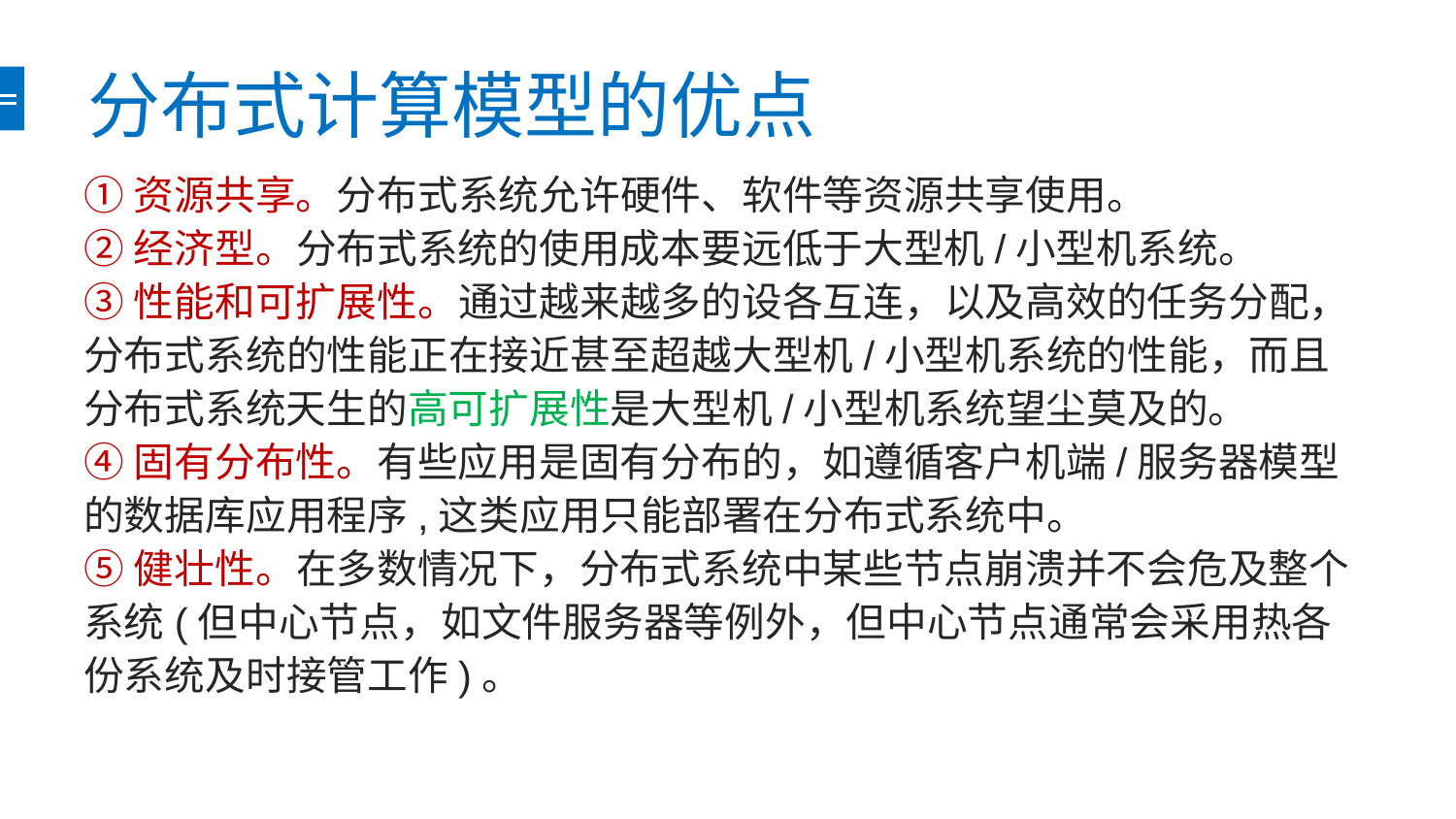

# 分布式计算模型的优点
①资源共享。分布式系统允许硬件、软件等资源共享使用。
②经济型。分布式系统的使用成本要远低于大型机/小型机系统。
③性能和可扩展性。通过越来越多的设各互连，以及高效的任务分配，分布式系统的性能正在接近甚至超越大型机/小型机系统的性能，而且分布式系统天生的高可扩展性是大型机/小型机系统望尘莫及的。
④固有分布性。有些应用是固有分布的，如遵循客户机端/服务器模型的数据库应用程序,这类应用只能部署在分布式系统中。
⑤健壮性。在多数情况下，分布式系统中某些节点崩溃并不会危及整个系统(但中心节点，如文件服务器等例外，但中心节点通常会采用热各份系统及时接管工作)。